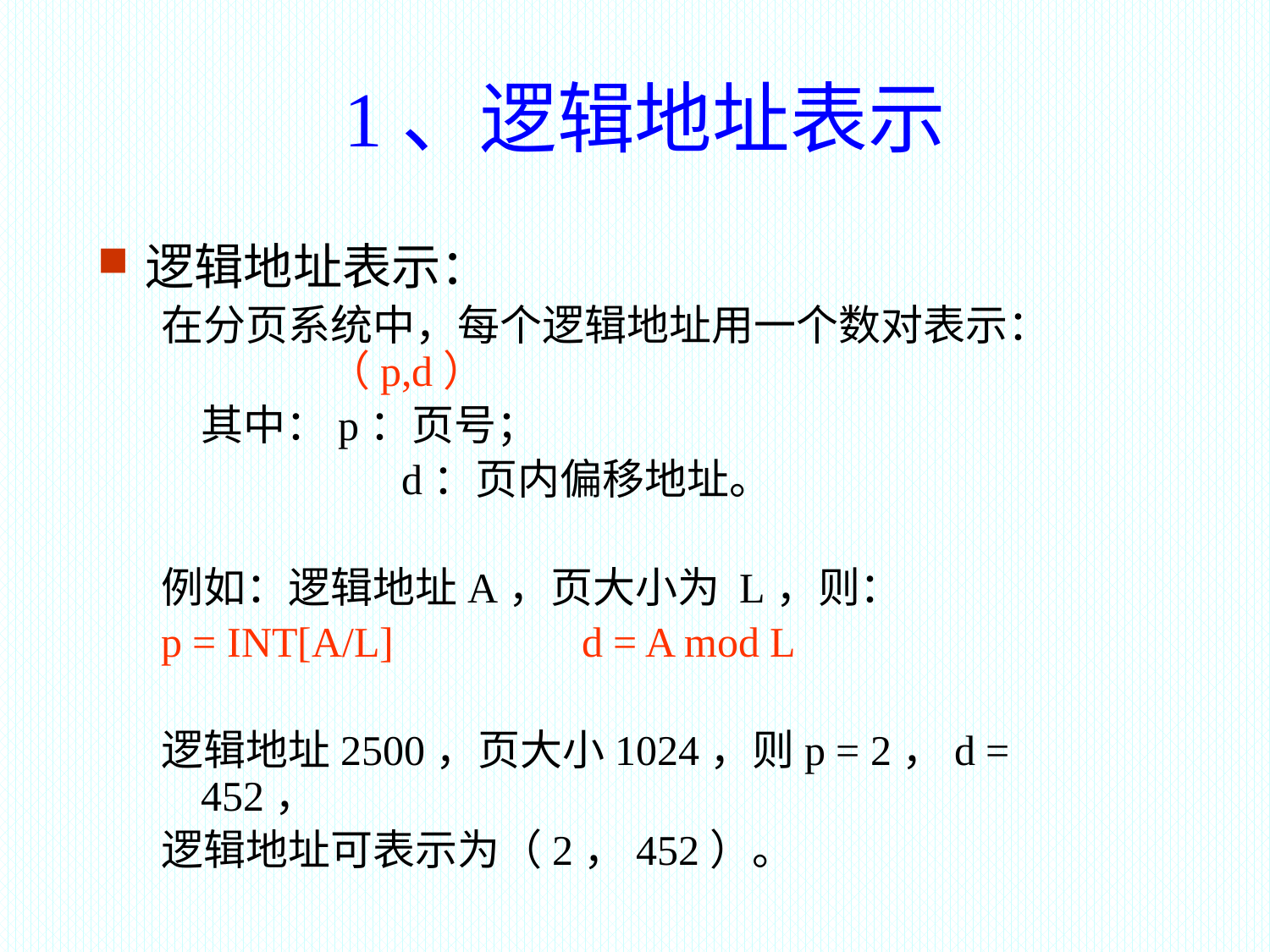

# 1、逻辑地址表示
逻辑地址表示：
在分页系统中，每个逻辑地址用一个数对表示：		（p,d）
	其中：p：页号；
		       d：页内偏移地址。

例如：逻辑地址A，页大小为 L，则：
p = INT[A/L]		d = A mod L

逻辑地址2500，页大小1024，则p = 2，d = 452，
逻辑地址可表示为（2，452）。